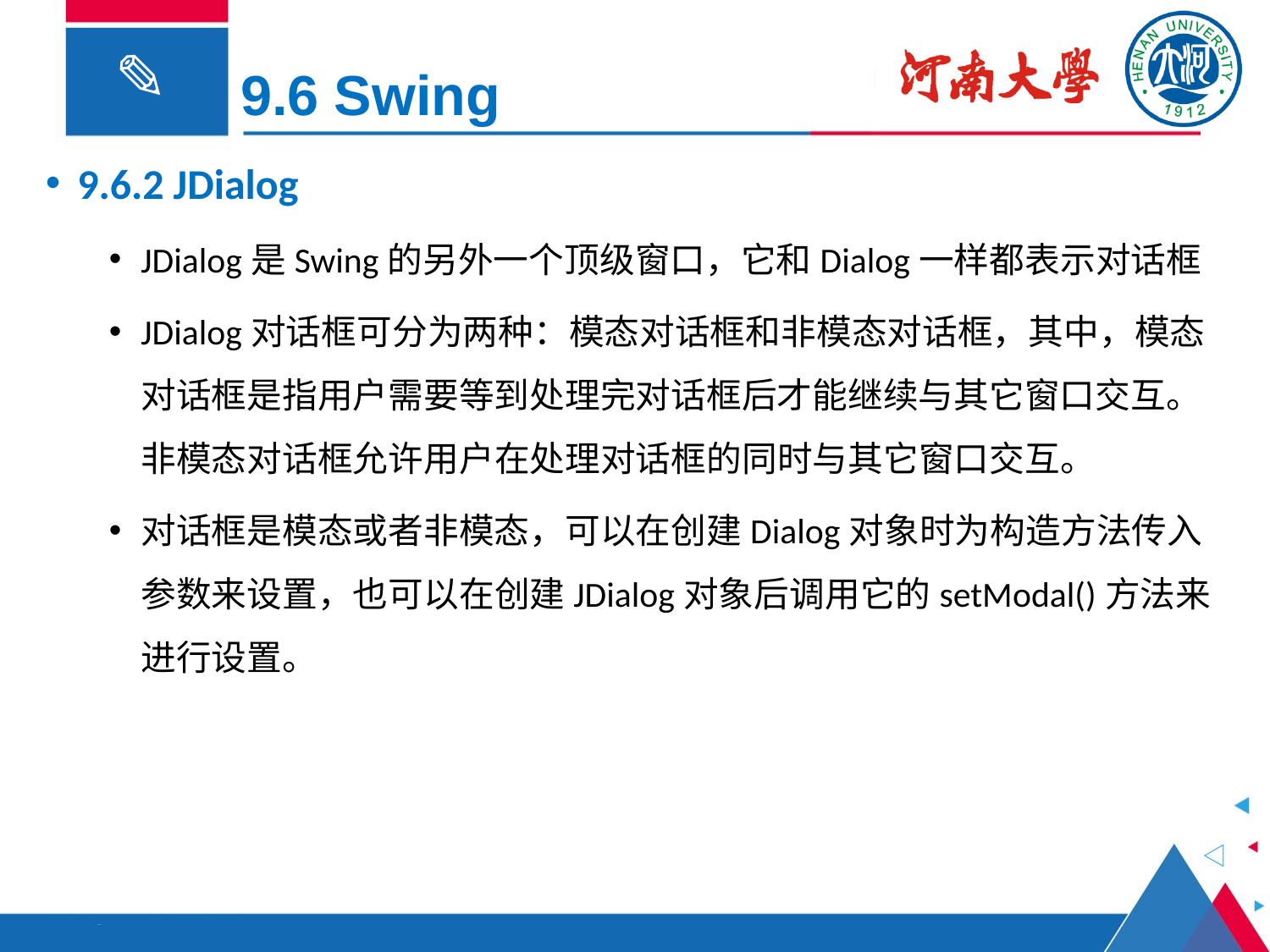

9.6 Swing
9.6.2 JDialog
JDialog是Swing的另外一个顶级窗口，它和Dialog一样都表示对话框
JDialog对话框可分为两种：模态对话框和非模态对话框，其中，模态对话框是指用户需要等到处理完对话框后才能继续与其它窗口交互。非模态对话框允许用户在处理对话框的同时与其它窗口交互。
对话框是模态或者非模态，可以在创建Dialog对象时为构造方法传入参数来设置，也可以在创建JDialog对象后调用它的setModal()方法来进行设置。